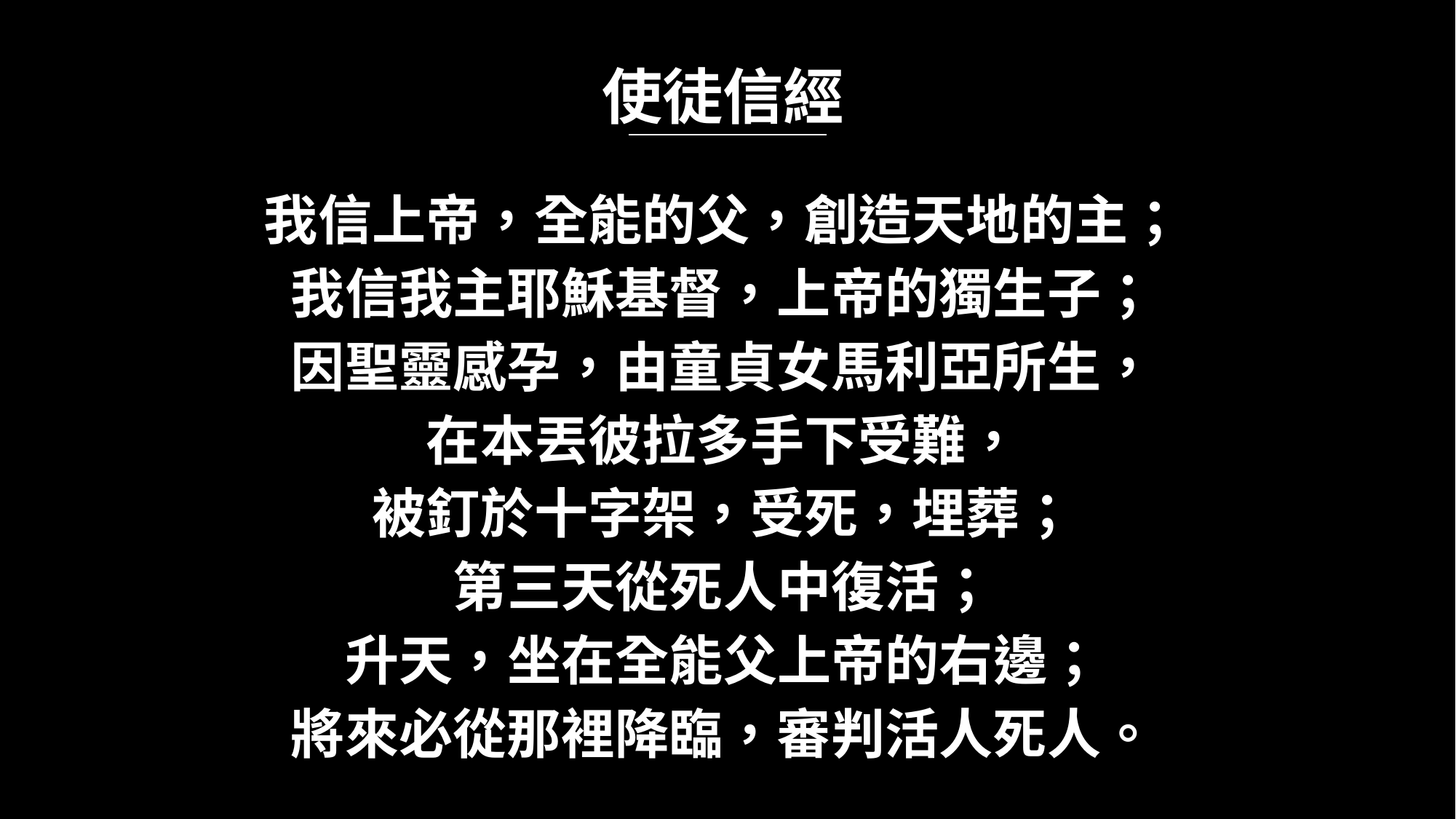

# 使徒信經
我信上帝，全能的父，創造天地的主；
我信我主耶穌基督，上帝的獨生子；
因聖靈感孕，由童貞女馬利亞所生，
在本丟彼拉多手下受難，
被釘於十字架，受死，埋葬；
第三天從死人中復活；
升天，坐在全能父上帝的右邊；
將來必從那裡降臨，審判活人死人。